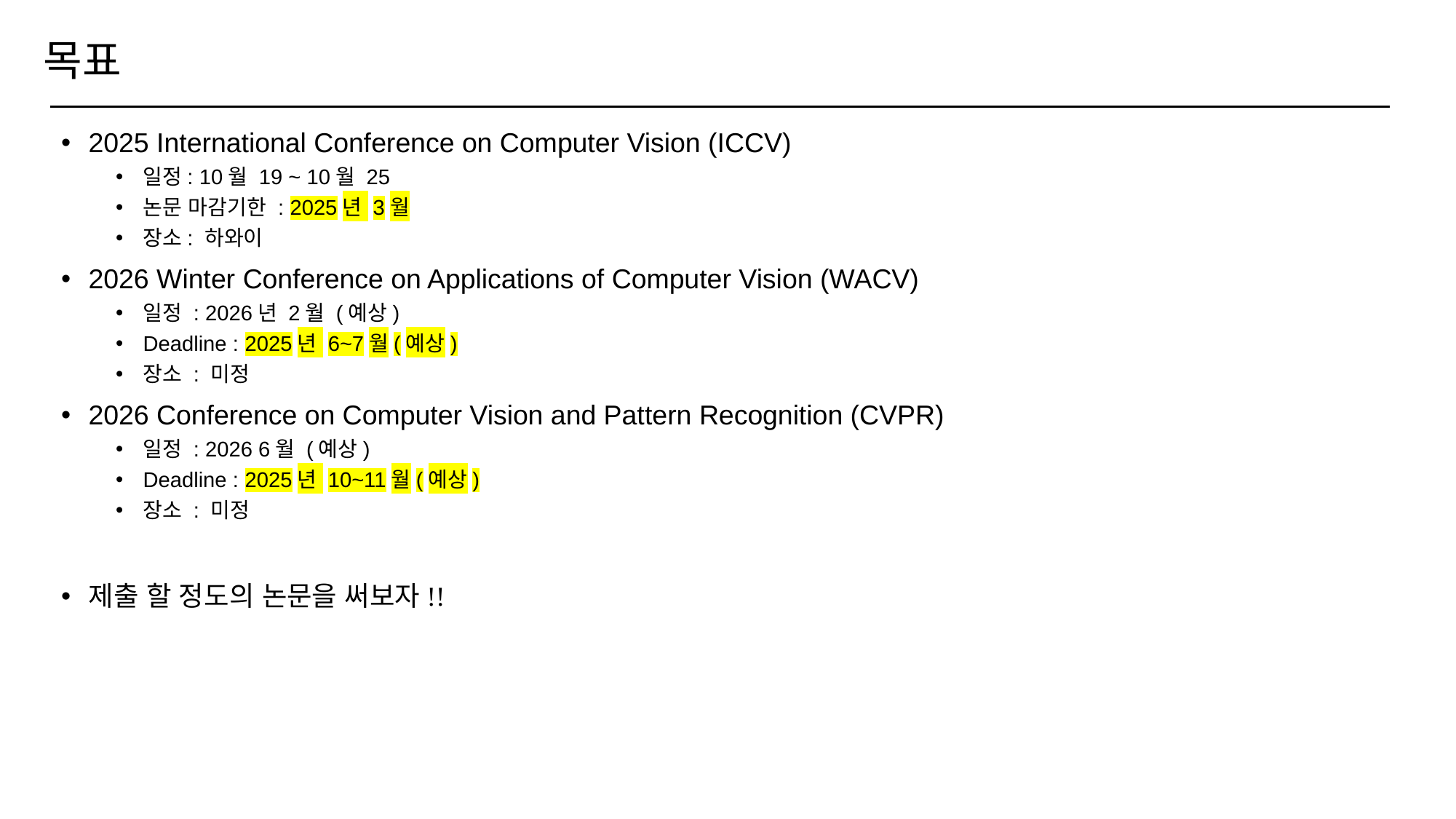

# 목표
2025 International Conference on Computer Vision (ICCV)
일정: 10월 19 ~ 10월 25
논문 마감기한 : 2025년 3월
장소: 하와이
2026 Winter Conference on Applications of Computer Vision (WACV)
일정 : 2026년 2월 (예상)
Deadline : 2025년 6~7월(예상)
장소 : 미정
2026 Conference on Computer Vision and Pattern Recognition (CVPR)
일정 : 2026 6월 (예상)
Deadline : 2025년 10~11월(예상)
장소 : 미정

제출 할 정도의 논문을 써보자!!